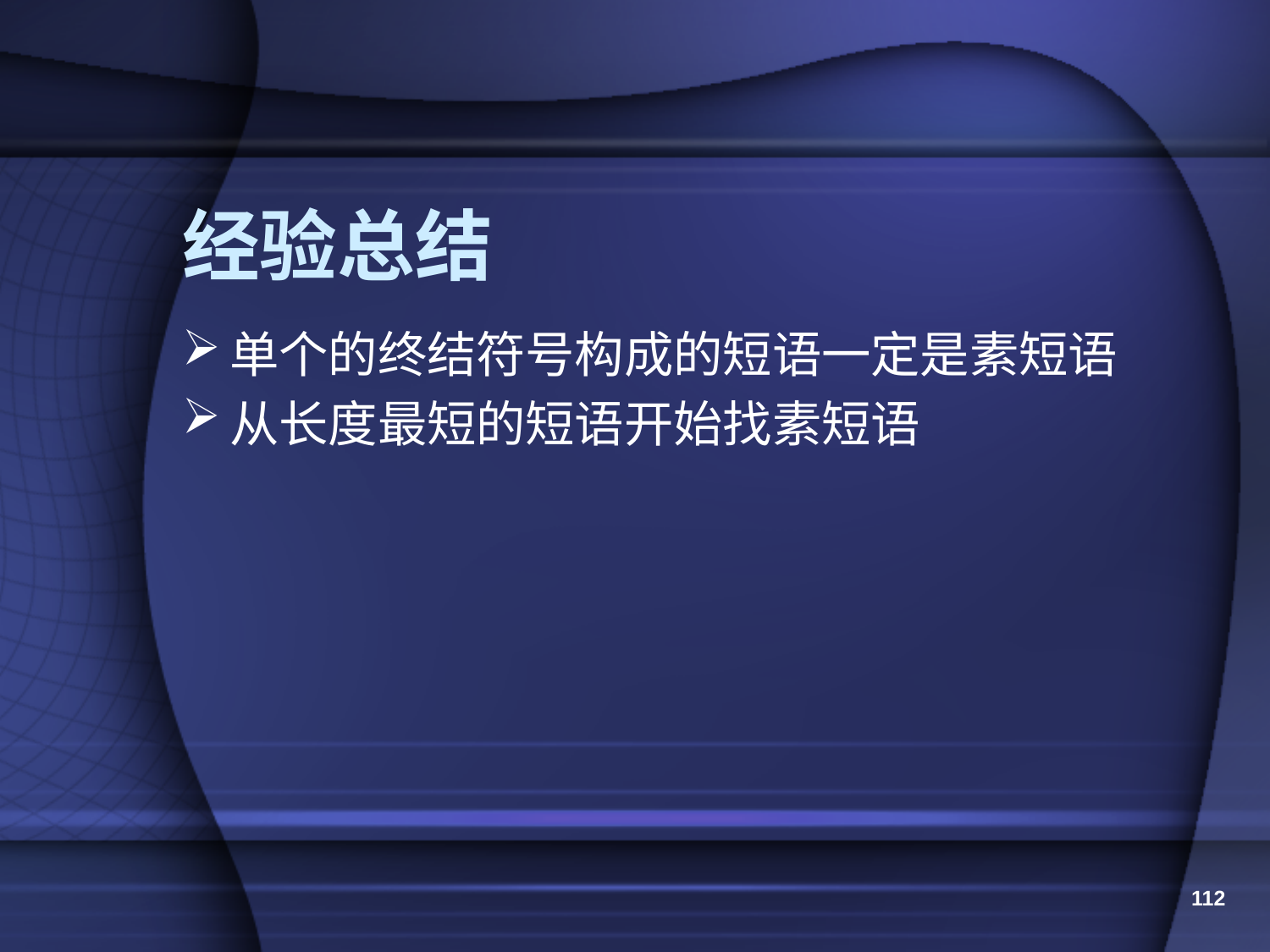

# 经验总结
单个的终结符号构成的短语一定是素短语
从长度最短的短语开始找素短语
112